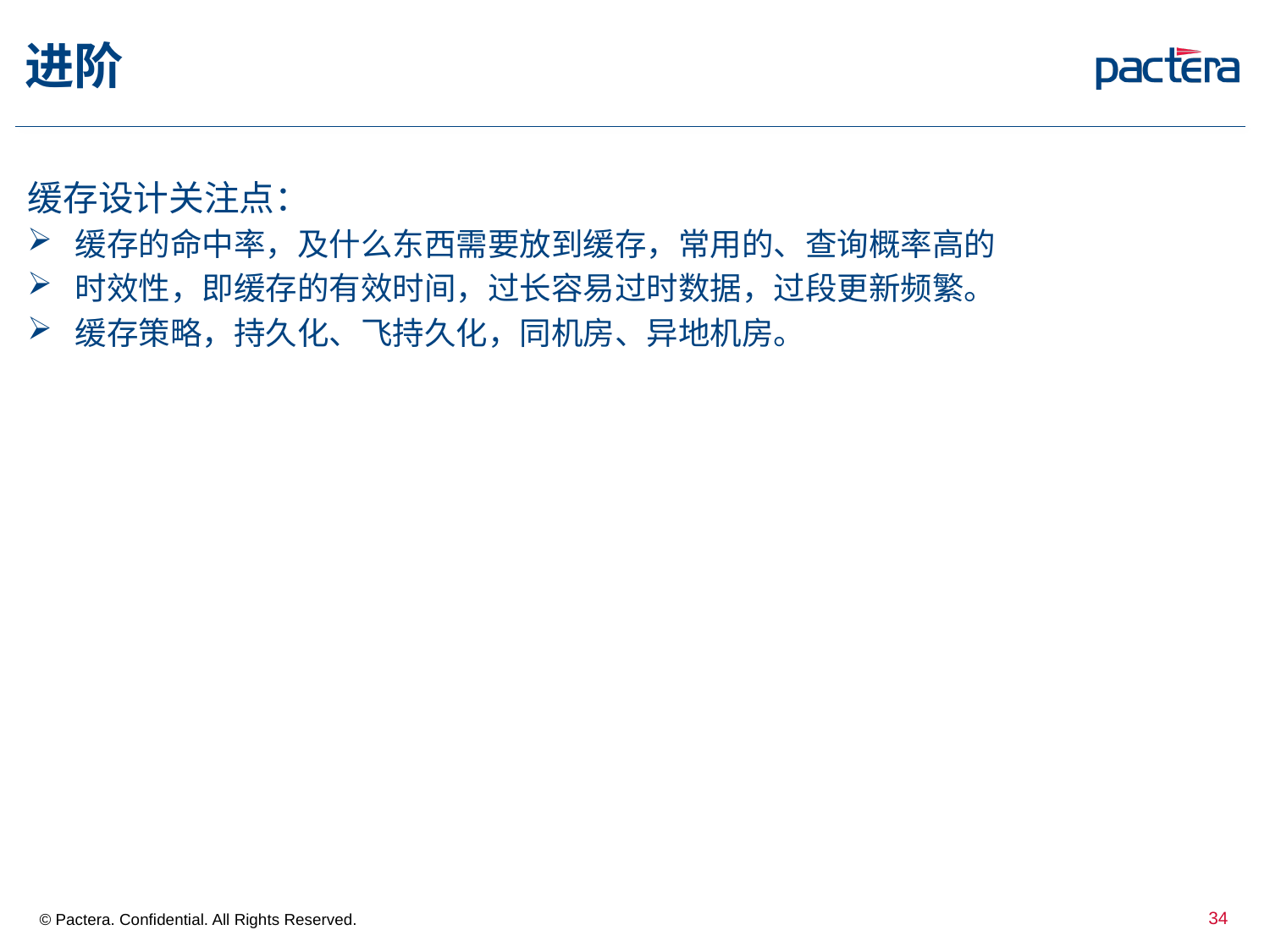

# 进阶
缓存设计关注点：
缓存的命中率，及什么东西需要放到缓存，常用的、查询概率高的
时效性，即缓存的有效时间，过长容易过时数据，过段更新频繁。
缓存策略，持久化、飞持久化，同机房、异地机房。

34
© Pactera. Confidential. All Rights Reserved.